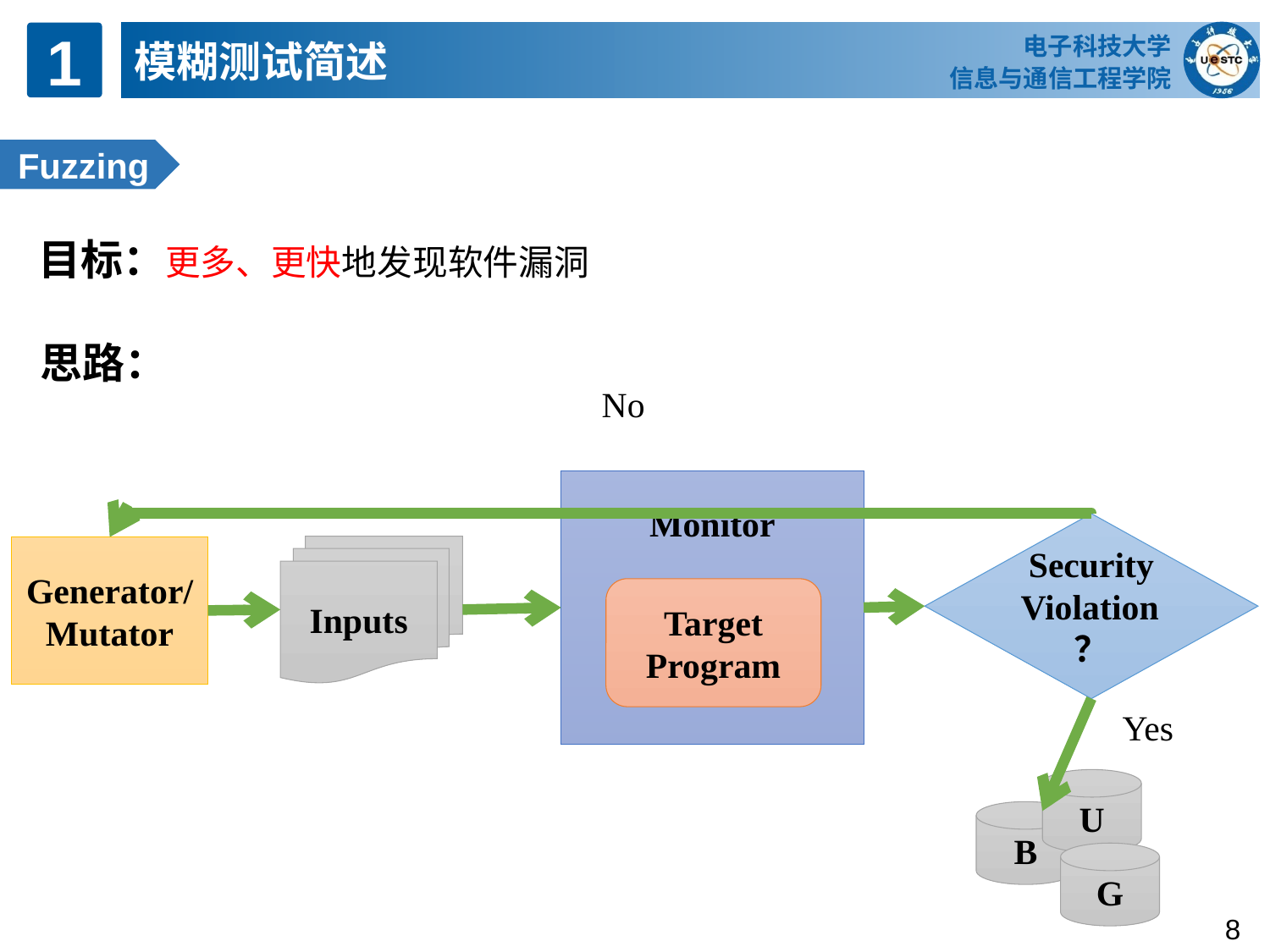

电子科技大学
信息与通信工程学院

1
模糊测试简述
Fuzzing
目标：更多、更快地发现软件漏洞
思路：
No
Monitor

Security
Violation？
Inputs
Generator/
Mutator
Target
Program
Yes
U
B
G